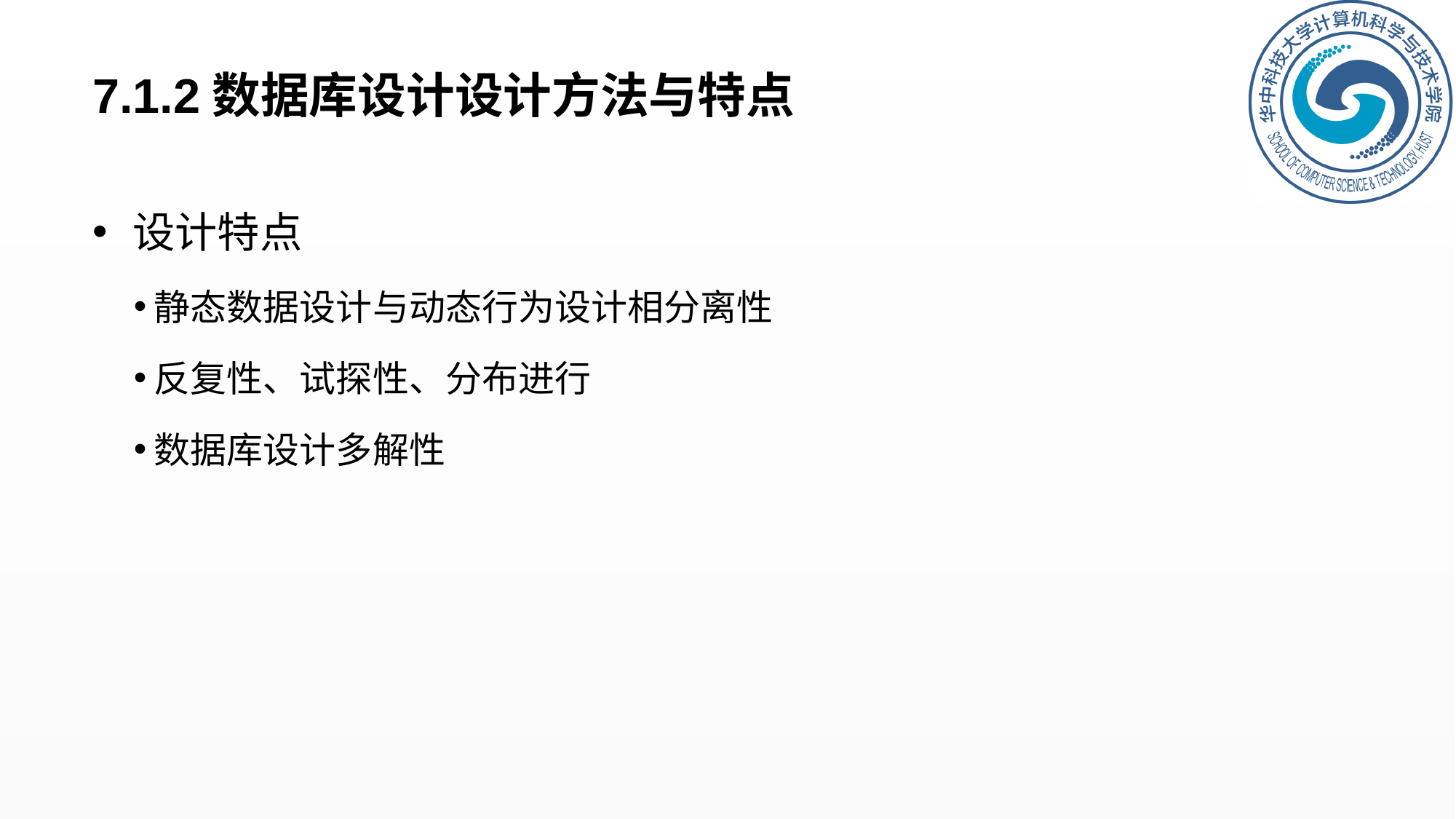

# 7.1.2数据库设计设计方法与特点
 设计特点
静态数据设计与动态行为设计相分离性
反复性、试探性、分布进行
数据库设计多解性